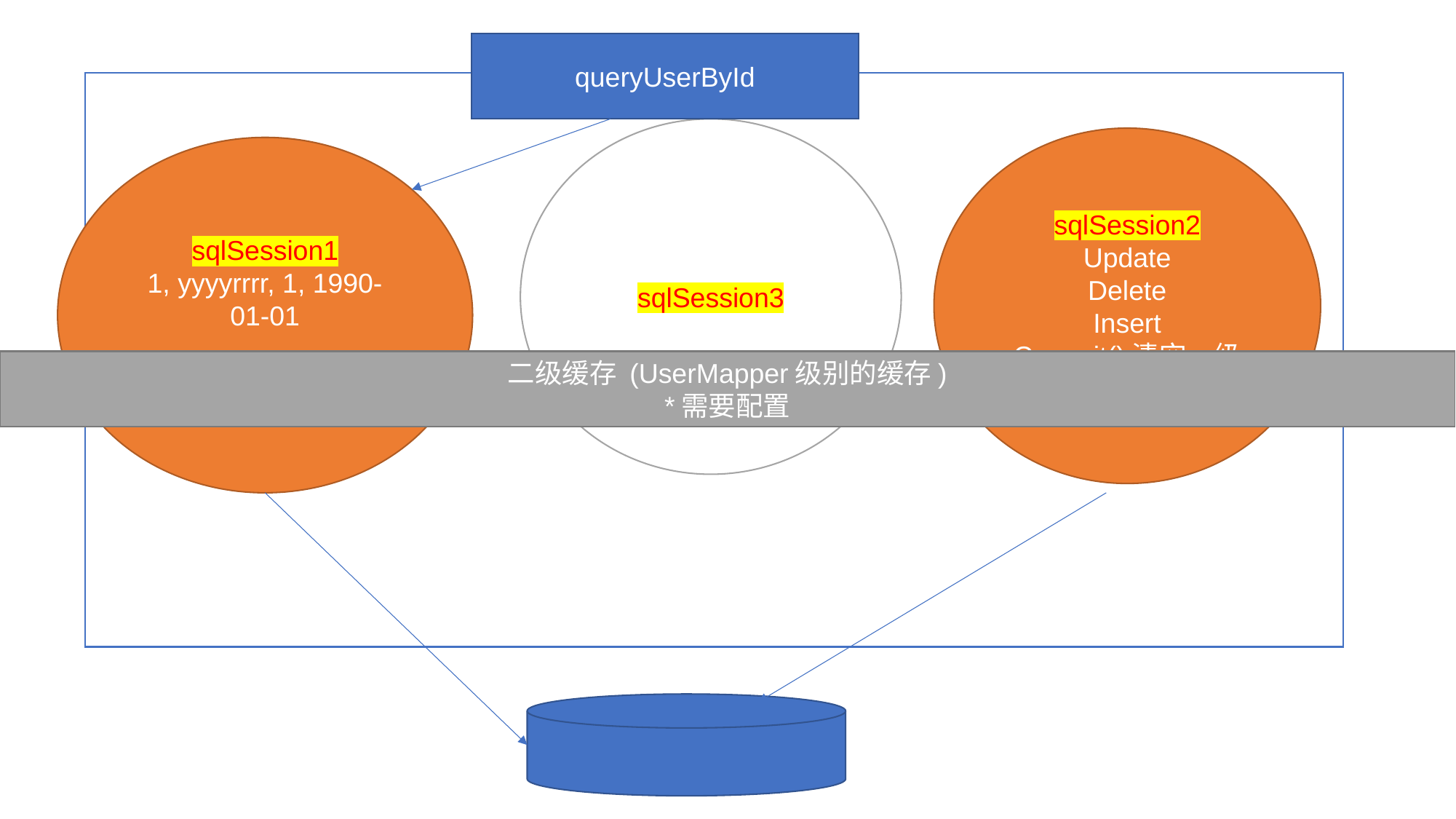

queryUserById

sqlSession3
sqlSession2
Update
Delete
Insert
Commit()清空一级缓存
sqlSession1
1, yyyyrrrr, 1, 1990-01-01

脏读
二级缓存 (UserMapper级别的缓存)
*需要配置